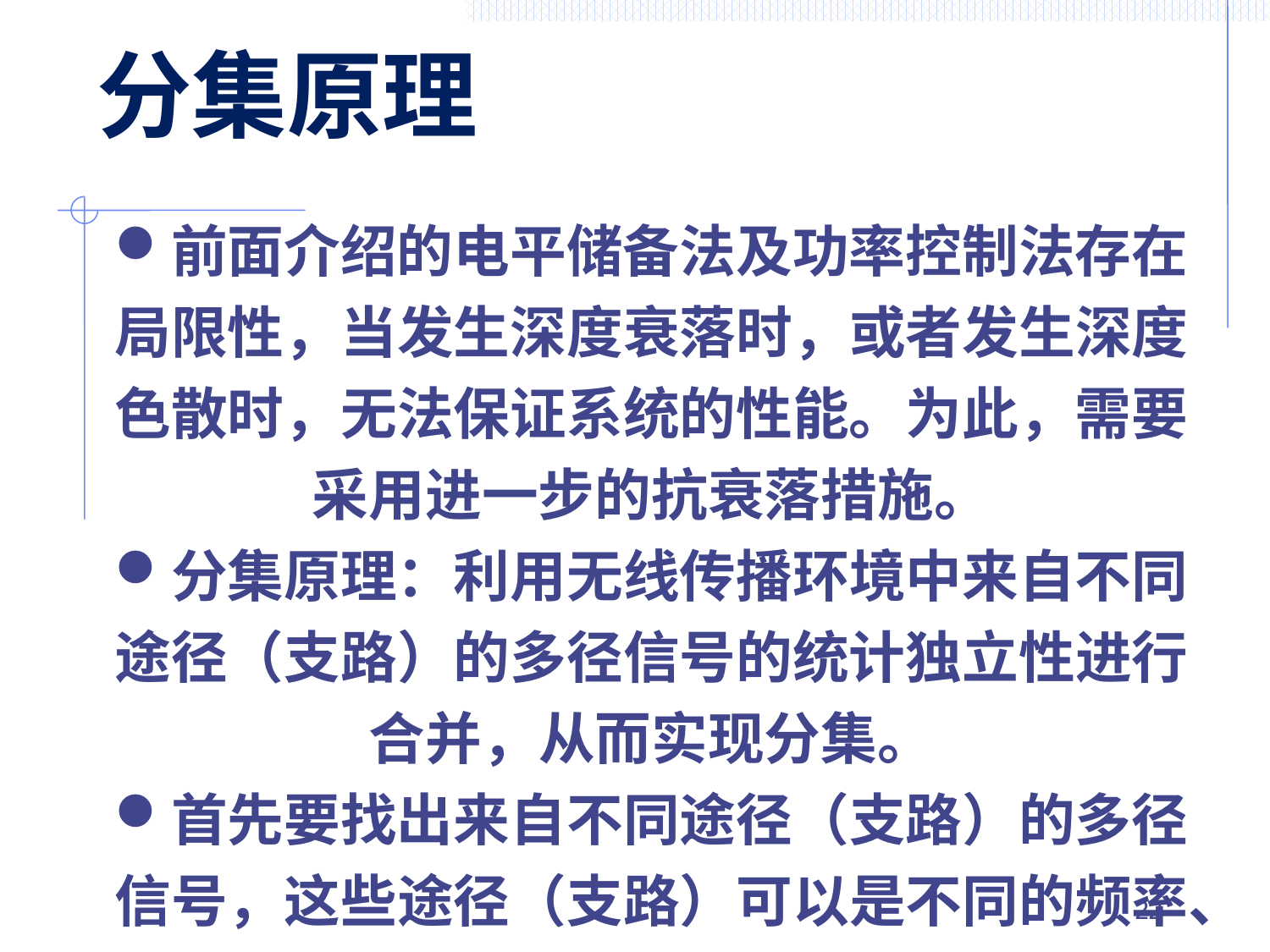

# 分集原理
前面介绍的电平储备法及功率控制法存在局限性，当发生深度衰落时，或者发生深度色散时，无法保证系统的性能。为此，需要采用进一步的抗衰落措施。
分集原理：利用无线传播环境中来自不同途径（支路）的多径信号的统计独立性进行合并，从而实现分集。
首先要找出来自不同途径（支路）的多径信号，这些途径（支路）可以是不同的频率、不同的时间、不同的空间、不同的极化、不同的角度等。
其次要以某种方法进行合并。——合并可以是显性、也可以是隐性的合并！
应该指出：分集技术不仅能改善非频率选择性衰落，同时也能改善频率选择性衰落。
22